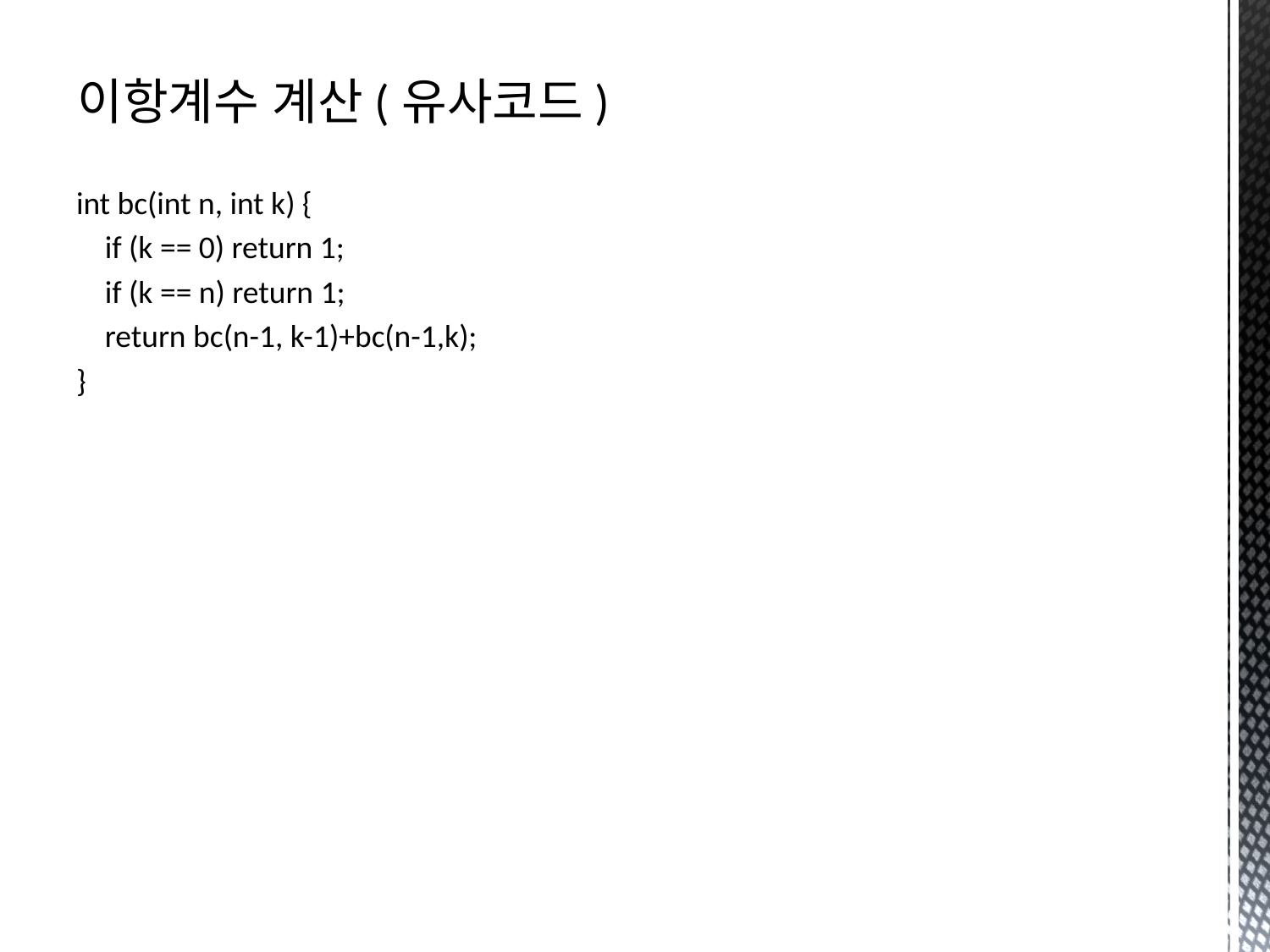

# 이항계수 계산(유사코드)
int bc(int n, int k) {
    if (k == 0) return 1;
    if (k == n) return 1;
    return bc(n-1, k-1)+bc(n-1,k);
}